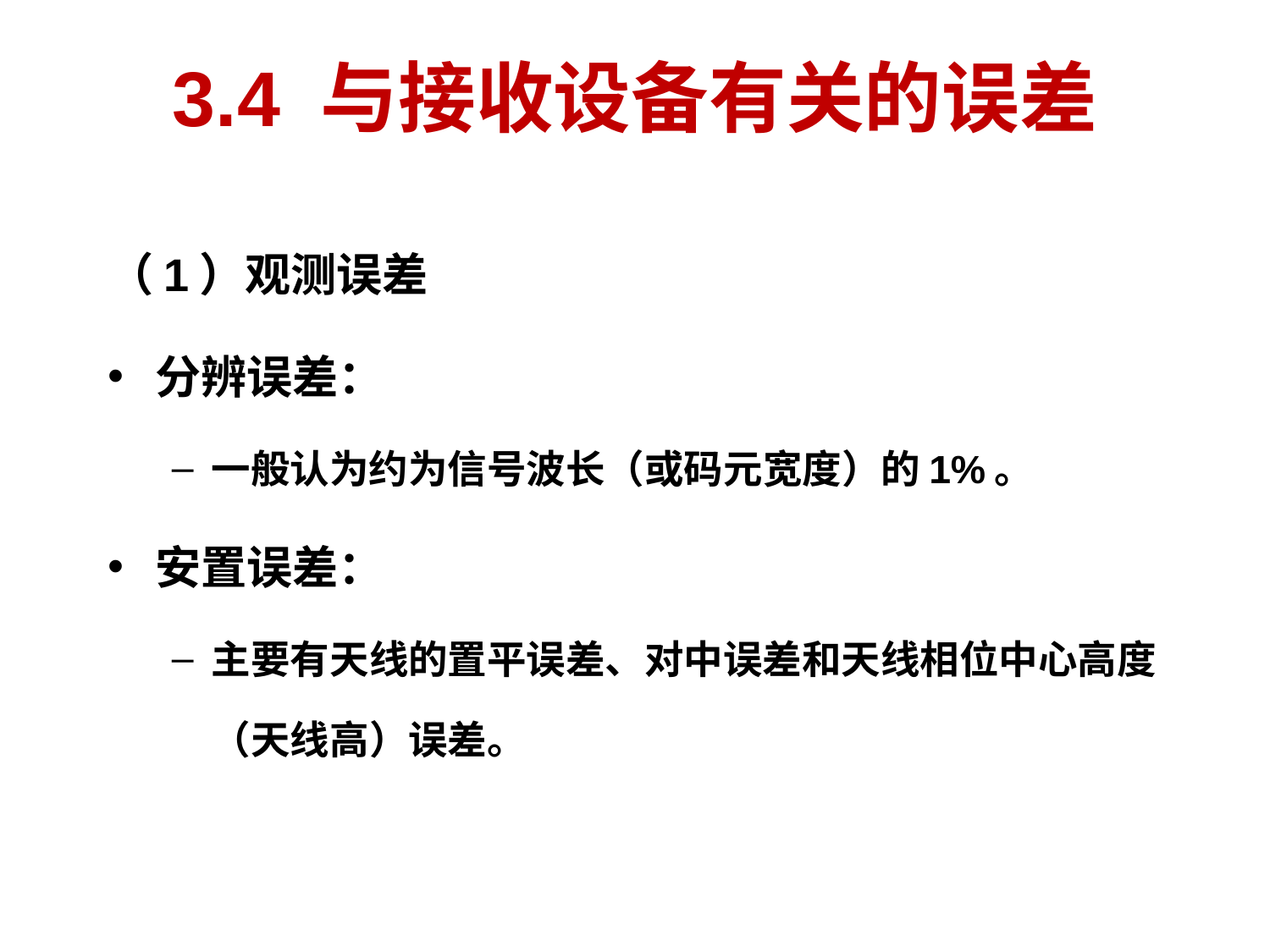

# 3.4 与接收设备有关的误差
（1）观测误差
分辨误差：
一般认为约为信号波长（或码元宽度）的1%。
安置误差：
主要有天线的置平误差、对中误差和天线相位中心高度（天线高）误差。